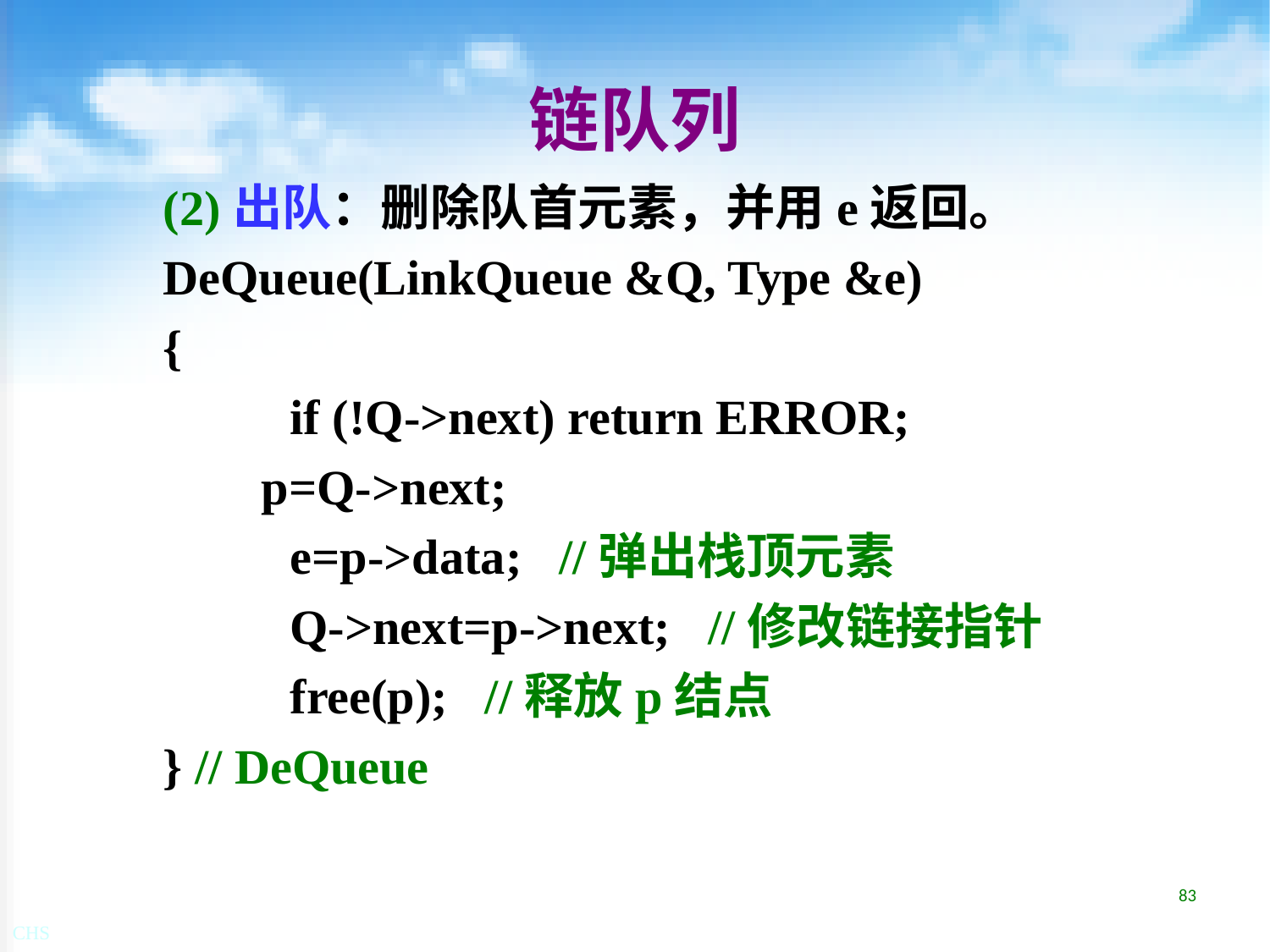

# 链队列
(2)出队：删除队首元素，并用e返回。
DeQueue(LinkQueue &Q, Type &e)
{
	if (!Q->next) return ERROR;
        p=Q->next;
	e=p->data;   //弹出栈顶元素
	Q->next=p->next;   //修改链接指针
	free(p);   //释放p结点
} // DeQueue
83